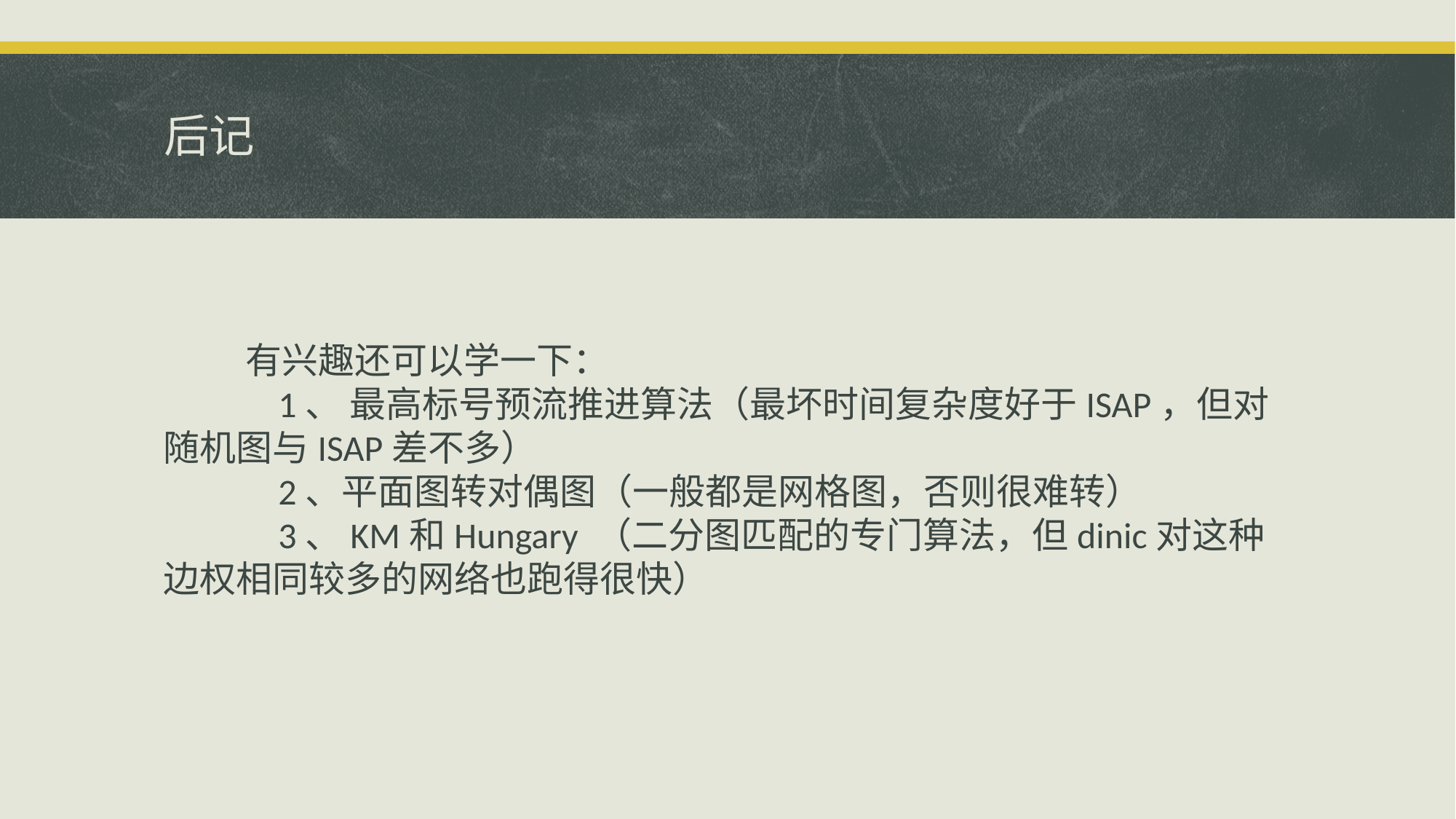

# 后记
         有兴趣还可以学一下：
              1、 最高标号预流推进算法（最坏时间复杂度好于ISAP，但对随机图与ISAP差不多）
              2、平面图转对偶图（一般都是网格图，否则很难转）
              3、KM和Hungary （二分图匹配的专门算法，但dinic对这种边权相同较多的网络也跑得很快）